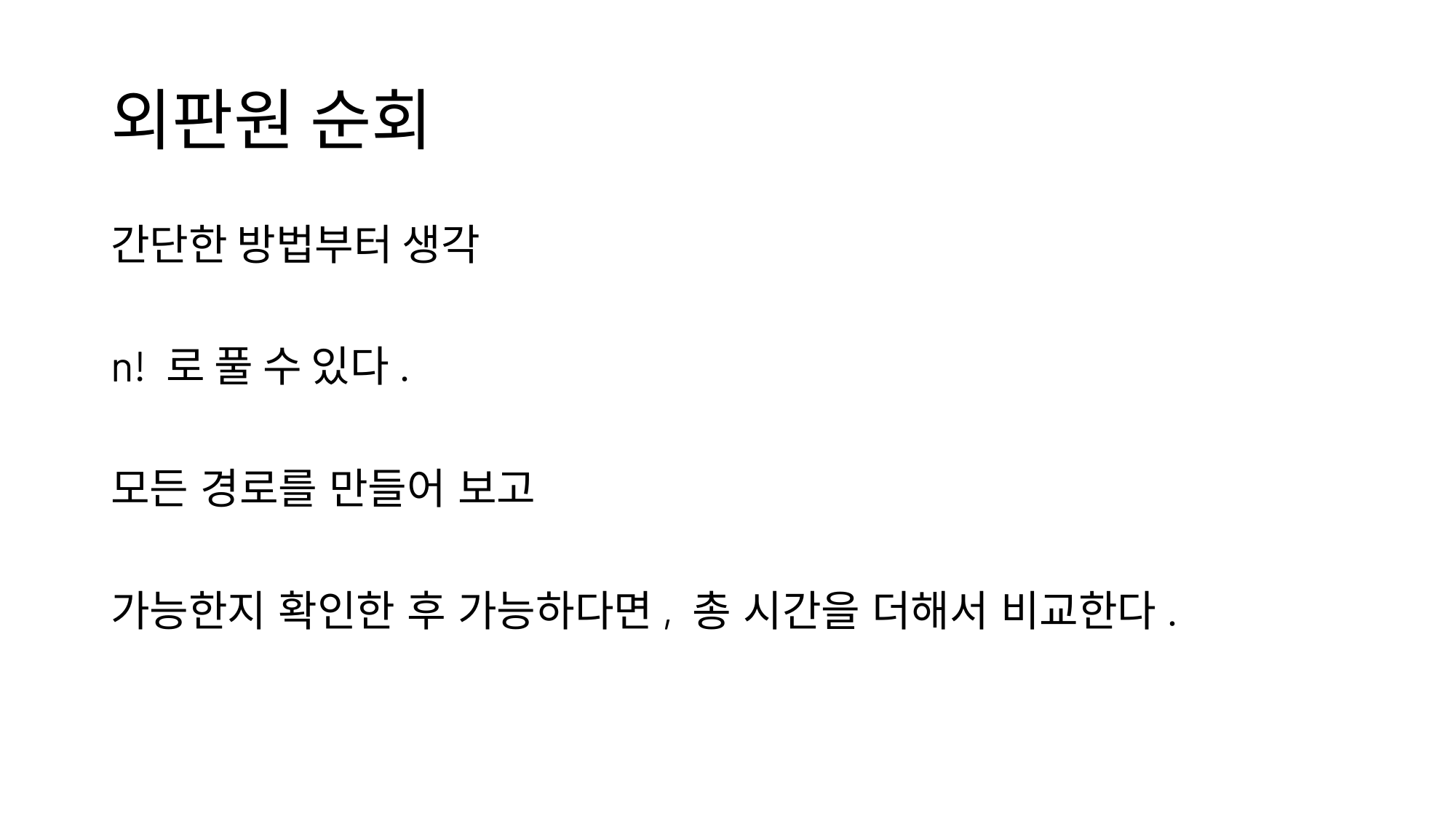

# 외판원 순회
간단한 방법부터 생각

n! 로 풀 수 있다.

모든 경로를 만들어 보고

가능한지 확인한 후 가능하다면, 총 시간을 더해서 비교한다.